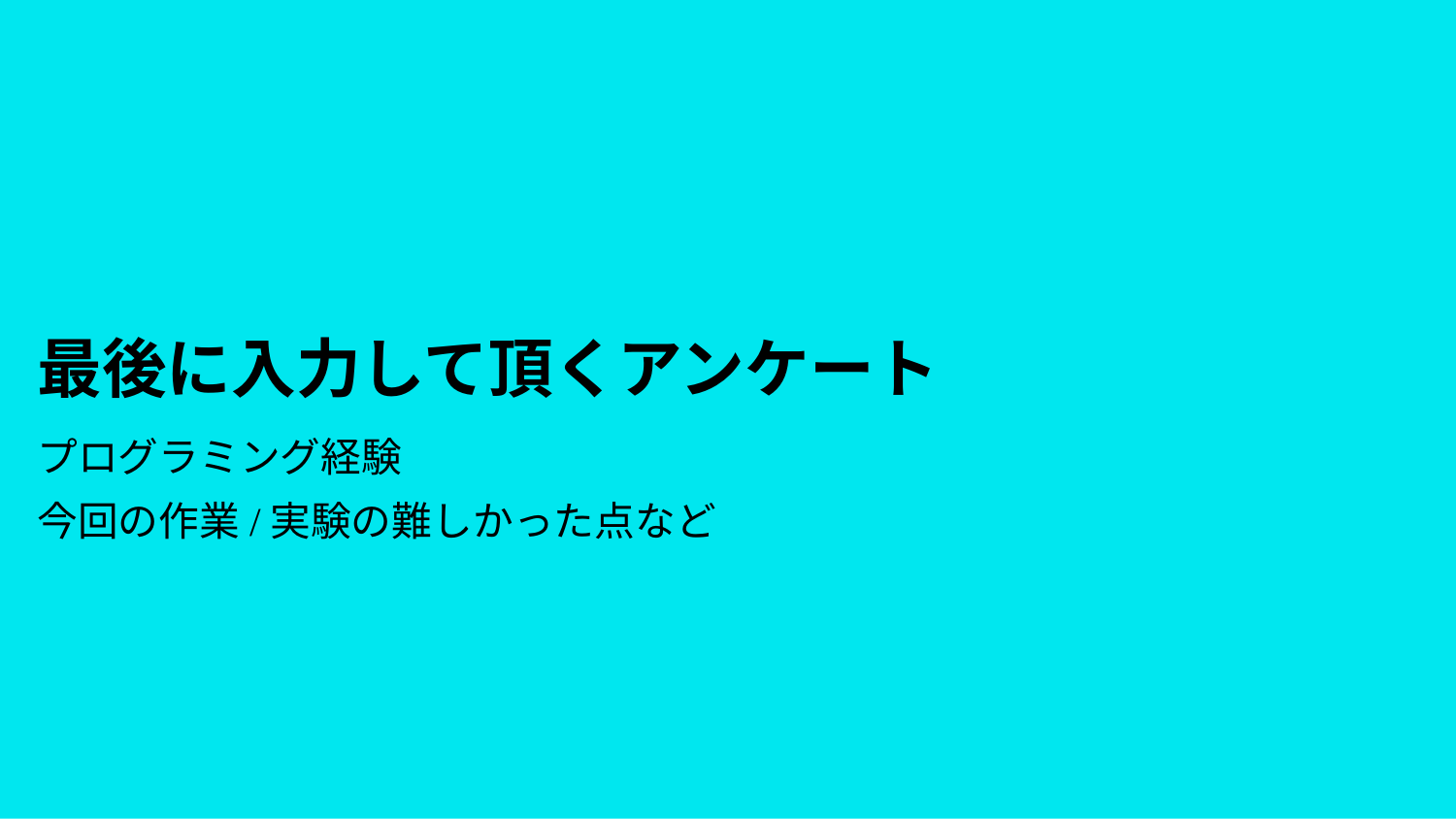

# 最後に入力して頂くアンケート
プログラミング経験
今回の作業/実験の難しかった点など